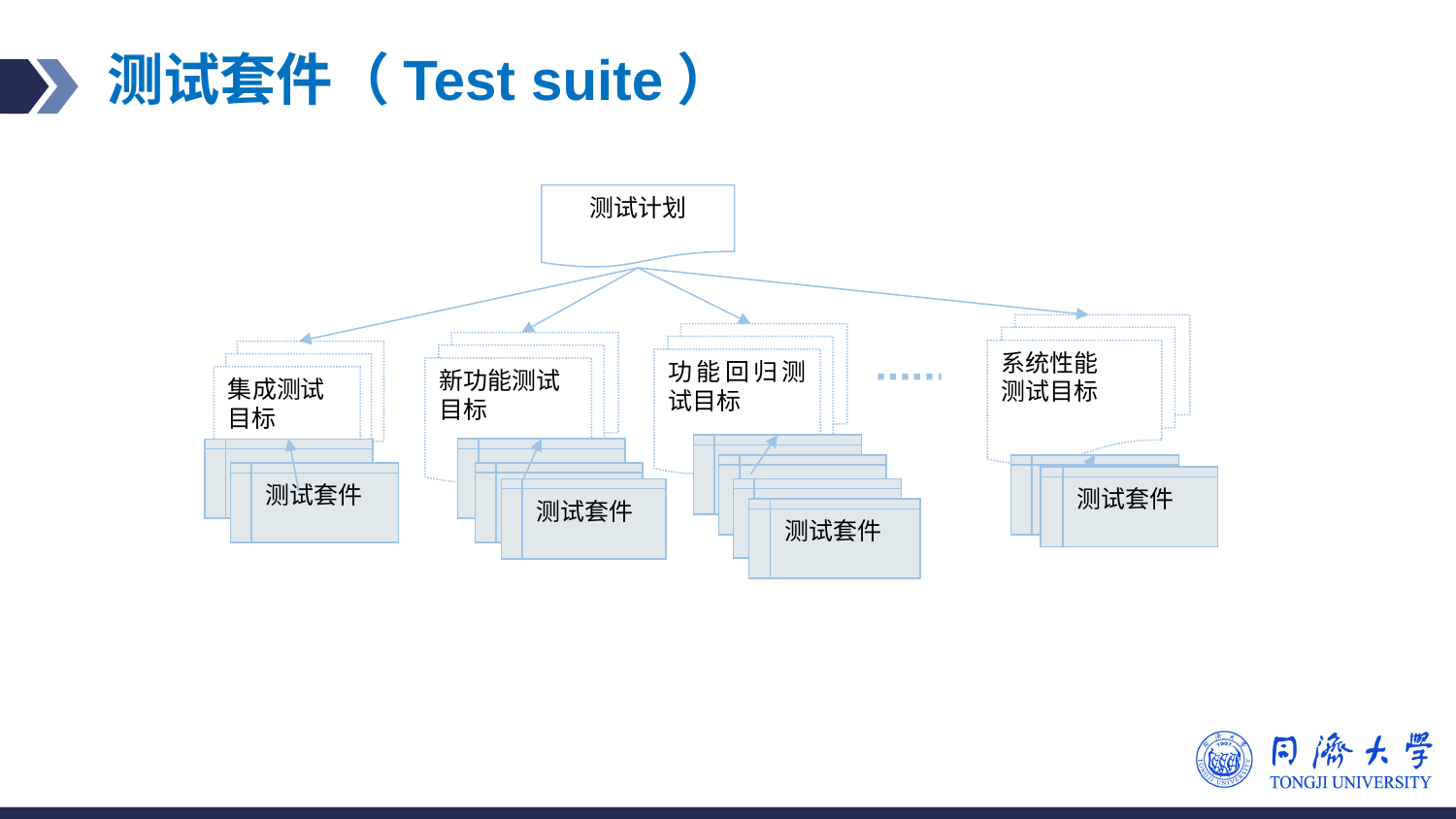

# 测试套件（Test suite）
测试计划

系统性能
测试目标
功能回归测试目标
新功能测试
目标
集成测试
目标

测试套件
测试套件
测试套件

测试套件